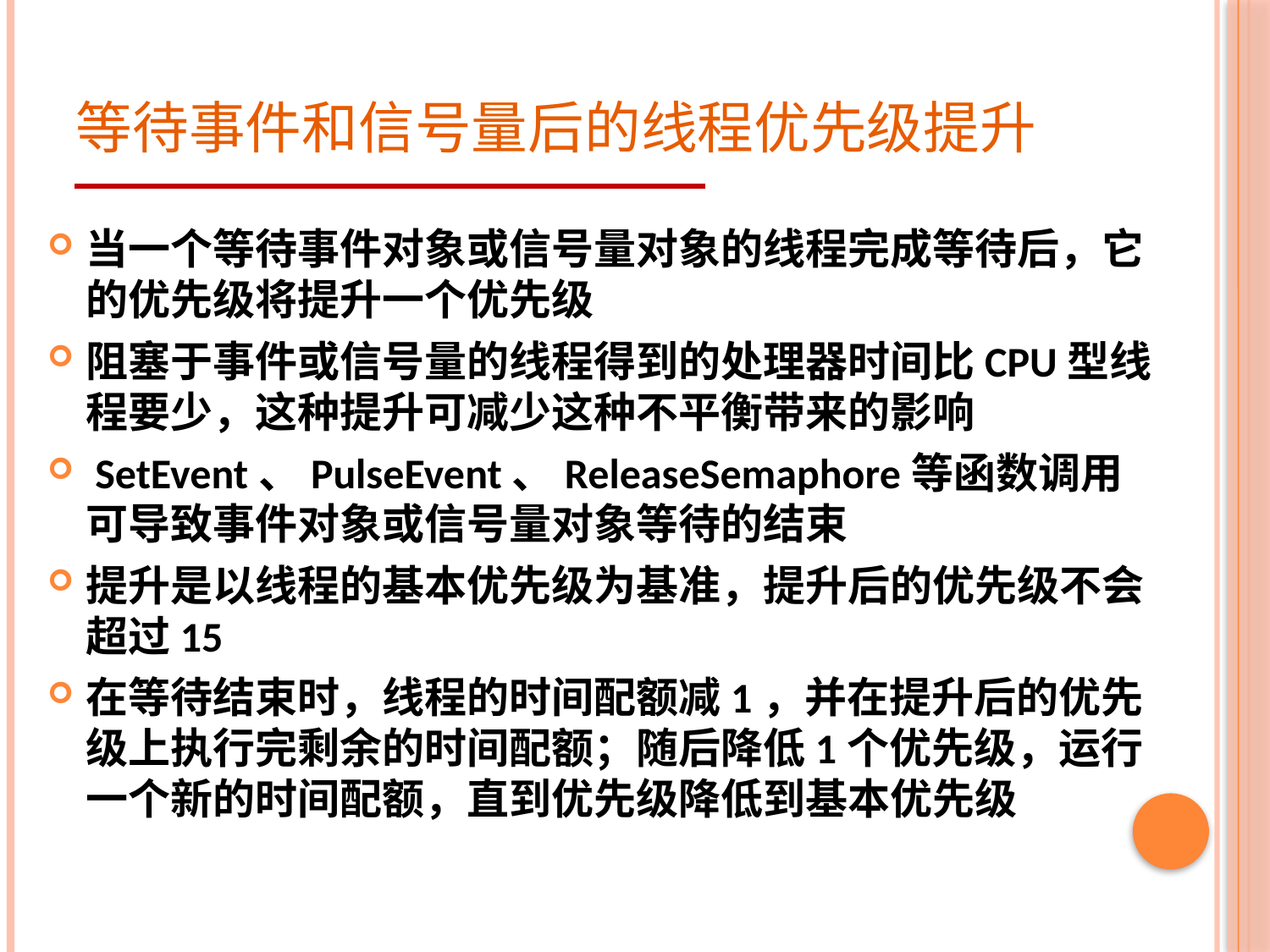

# 等待事件和信号量后的线程优先级提升
当一个等待事件对象或信号量对象的线程完成等待后，它的优先级将提升一个优先级
阻塞于事件或信号量的线程得到的处理器时间比CPU型线程要少，这种提升可减少这种不平衡带来的影响
 SetEvent、PulseEvent、ReleaseSemaphore等函数调用可导致事件对象或信号量对象等待的结束
提升是以线程的基本优先级为基准，提升后的优先级不会超过15
在等待结束时，线程的时间配额减1，并在提升后的优先级上执行完剩余的时间配额；随后降低1个优先级，运行一个新的时间配额，直到优先级降低到基本优先级